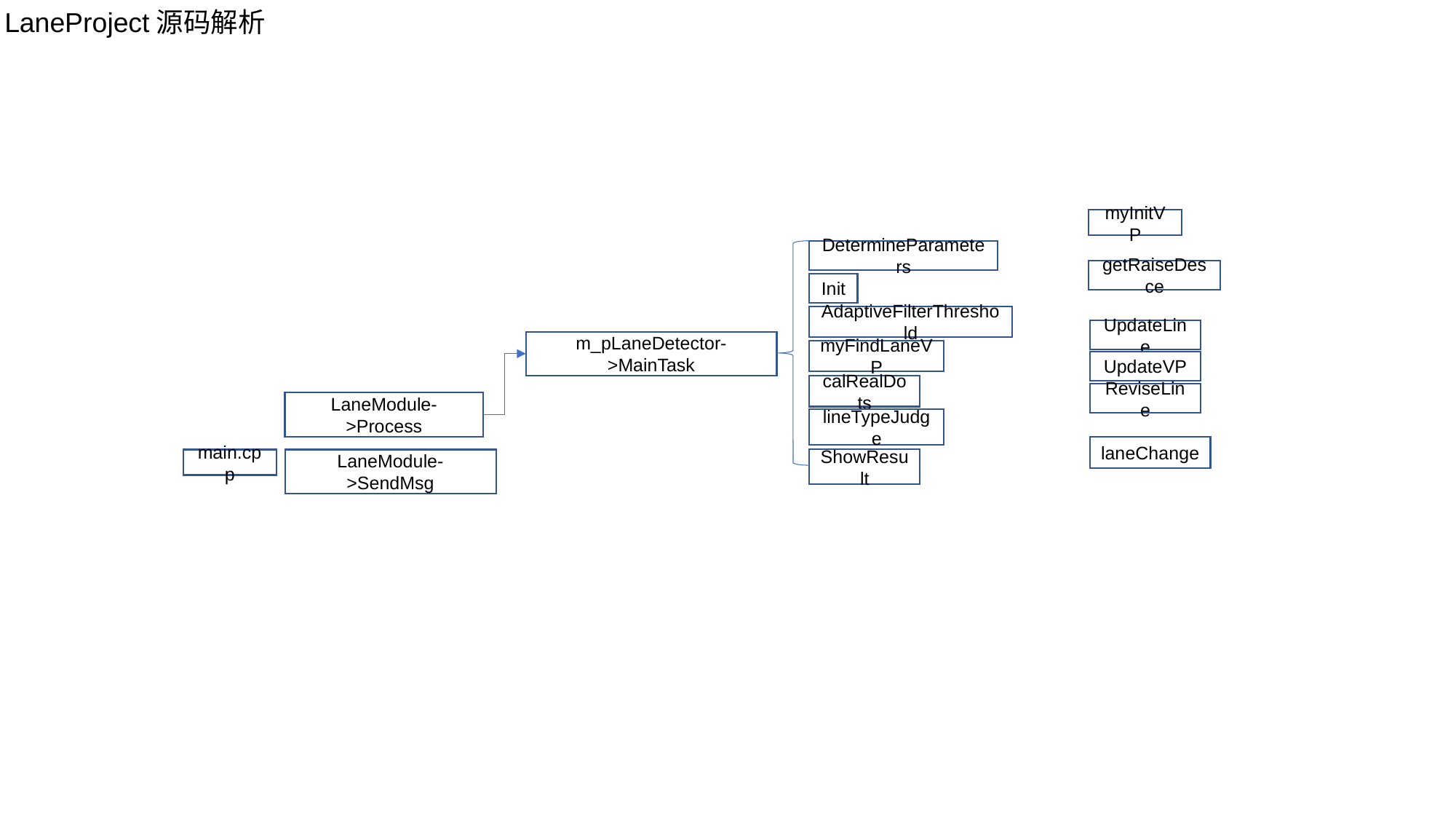

LaneProject源码解析
myInitVP

DetermineParameters
getRaiseDesce
Init
AdaptiveFilterThreshold
UpdateLine
m_pLaneDetector->MainTask
myFindLaneVP
UpdateVP
calRealDots
ReviseLine
LaneModule->Process
lineTypeJudge
laneChange
ShowResult
main.cpp
LaneModule->SendMsg